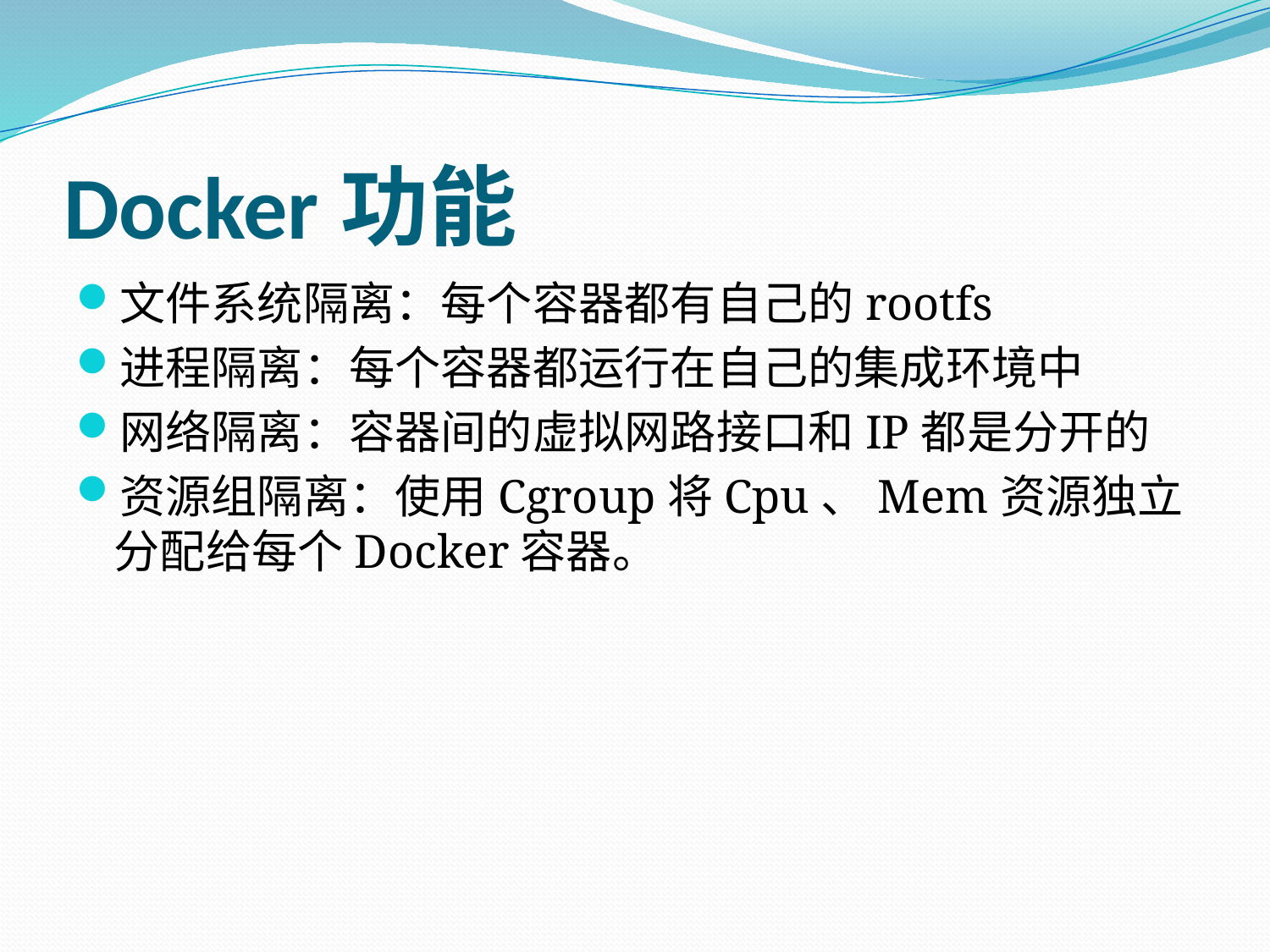

# Docker功能
文件系统隔离：每个容器都有自己的rootfs
进程隔离：每个容器都运行在自己的集成环境中
网络隔离：容器间的虚拟网路接口和IP都是分开的
资源组隔离：使用Cgroup将Cpu、Mem资源独立分配给每个Docker容器。